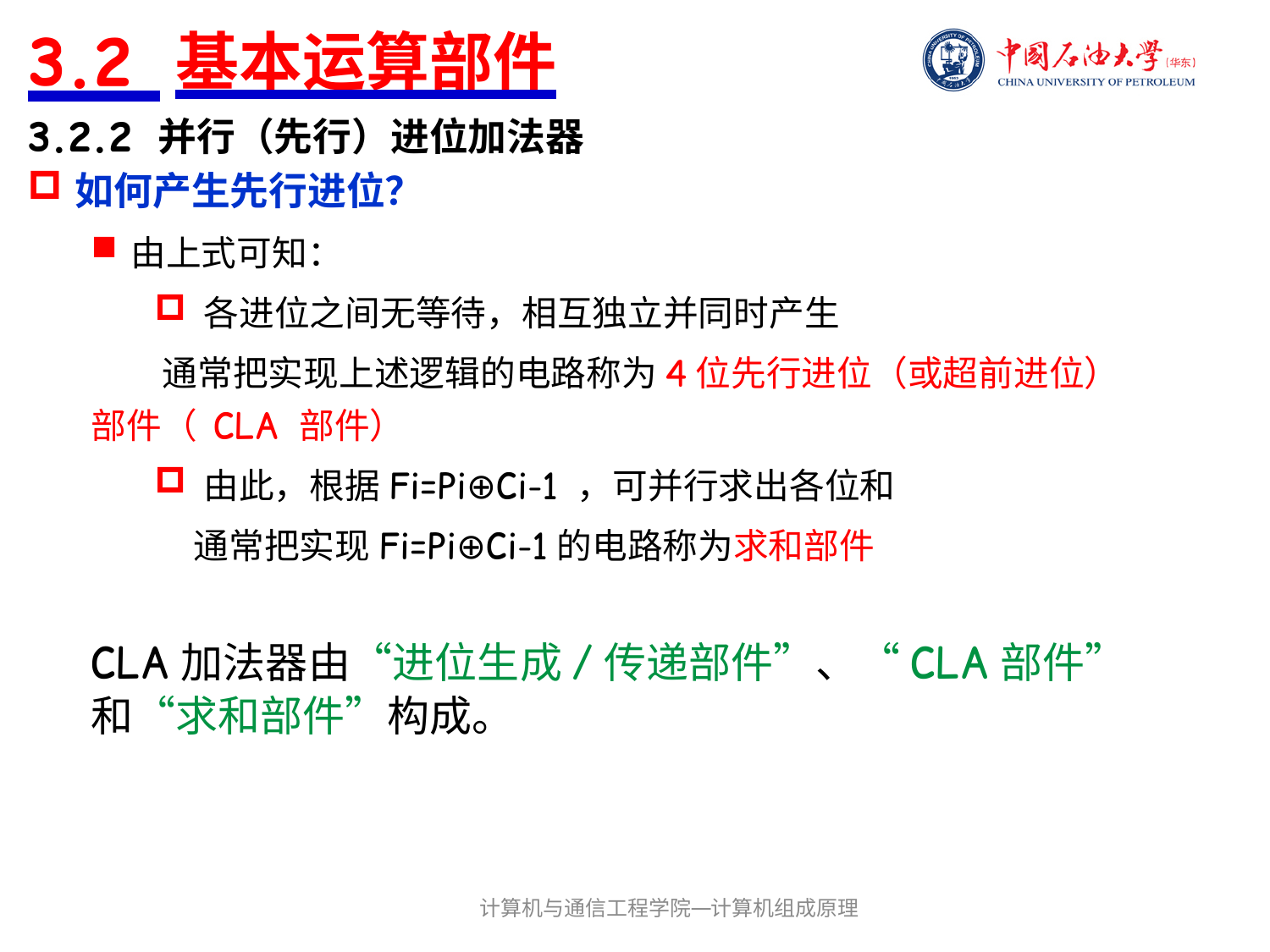

# 3.2 基本运算部件
3.2.2 并行（先行）进位加法器
如何产生先行进位？
由上式可知：
 各进位之间无等待，相互独立并同时产生
        通常把实现上述逻辑的电路称为4位先行进位（或超前进位）部件（ CLA 部件）
 由此，根据Fi=Pi⊕Ci-1 ，可并行求出各位和
            通常把实现Fi=Pi⊕Ci-1的电路称为求和部件

CLA加法器由“进位生成/传递部件”、“CLA部件”和“求和部件”构成。

计算机与通信工程学院—计算机组成原理
27